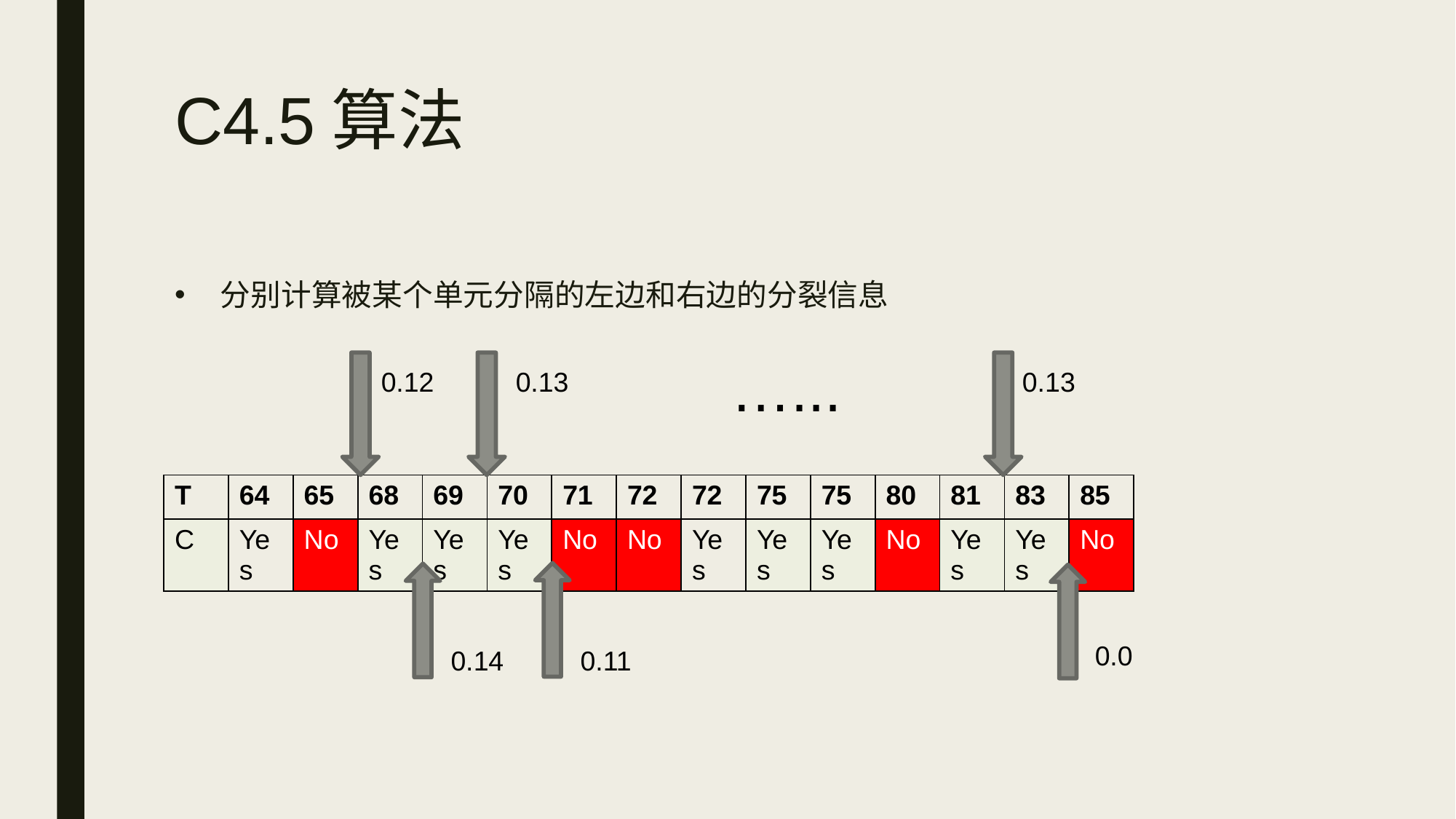

# C4.5算法
分别计算被某个单元分隔的左边和右边的分裂信息

…...

0.13
0.12
0.13
| T | 64 | 65 | 68 | 69 | 70 | 71 | 72 | 72 | 75 | 75 | 80 | 81 | 83 | 85 |
| --- | --- | --- | --- | --- | --- | --- | --- | --- | --- | --- | --- | --- | --- | --- |
| C | Yes | No | Yes | Yes | Yes | No | No | Yes | Yes | Yes | No | Yes | Yes | No |

0.0
0.11
0.14